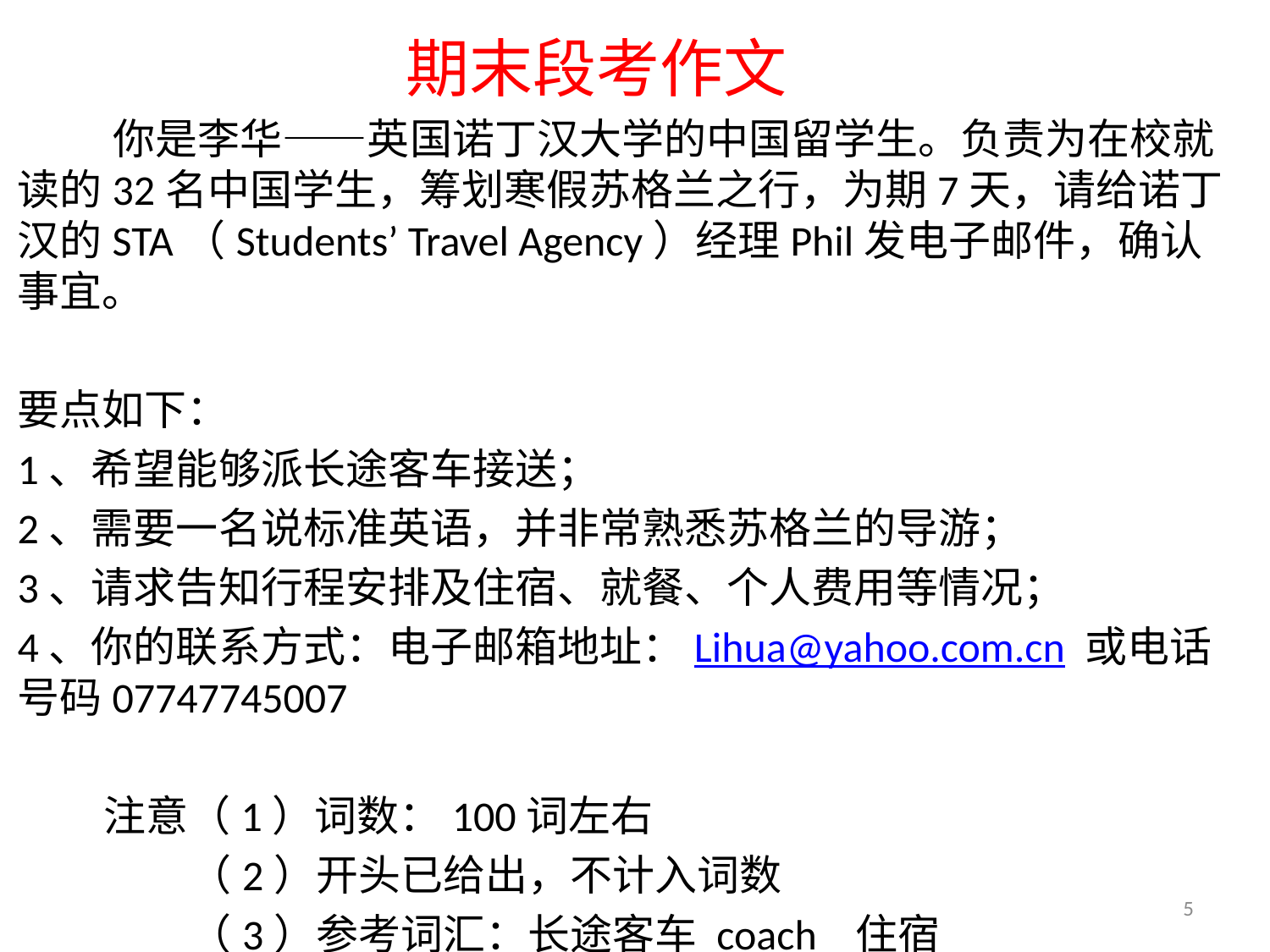

# 期末段考作文
         你是李华——英国诺丁汉大学的中国留学生。负责为在校就读的32名中国学生，筹划寒假苏格兰之行，为期7天，请给诺丁汉的STA（Students’ Travel Agency）经理Phil发电子邮件，确认事宜。

要点如下：
1、希望能够派长途客车接送；
2、需要一名说标准英语，并非常熟悉苏格兰的导游；
3、请求告知行程安排及住宿、就餐、个人费用等情况；
4、你的联系方式：电子邮箱地址：Lihua@yahoo.com.cn 或电话号码07747745007

        注意（1）词数：100词左右
                 （2）开头已给出，不计入词数
                 （3）参考词汇：长途客车 coach   住宿 accommodation

5